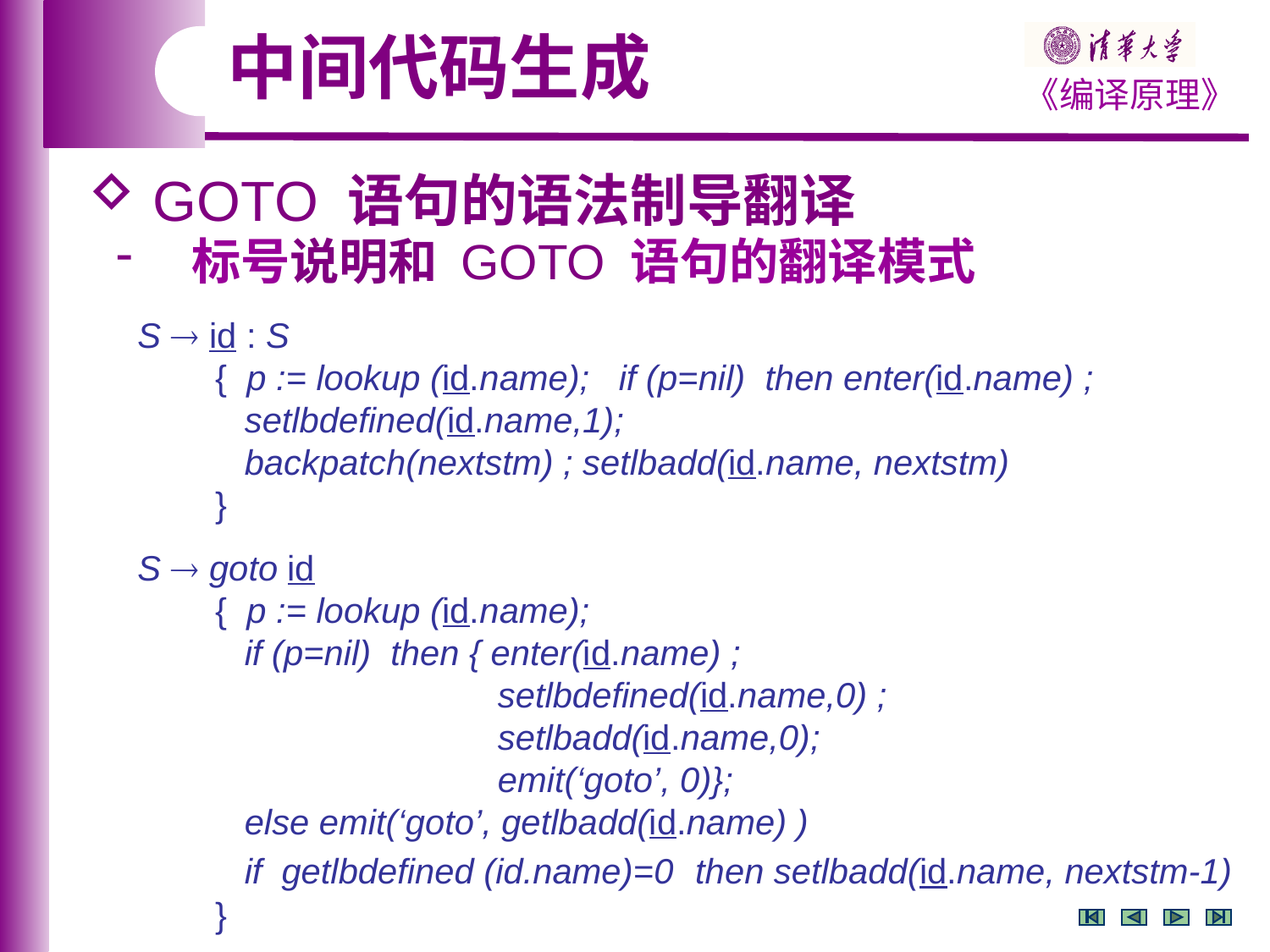

中间代码生成
 GOTO 语句的语法制导翻译
   标号说明和 GOTO 语句的翻译模式
S → id : S
        {  p := lookup (id.name);   if (p=nil)  then enter(id.name) ;
           setlbdefined(id.name,1);
           backpatch(nextstm) ; setlbadd(id.name, nextstm)
        }

S → goto id
        {  p := lookup (id.name);
           if (p=nil)  then { enter(id.name) ;
                                     setlbdefined(id.name,0) ;
                                     setlbadd(id.name,0);
                                     emit(‘goto’, 0)};
           else emit(‘goto’, getlbadd(id.name) )
           if  getlbdefined (id.name)=0  then setlbadd(id.name, nextstm-1)
        }